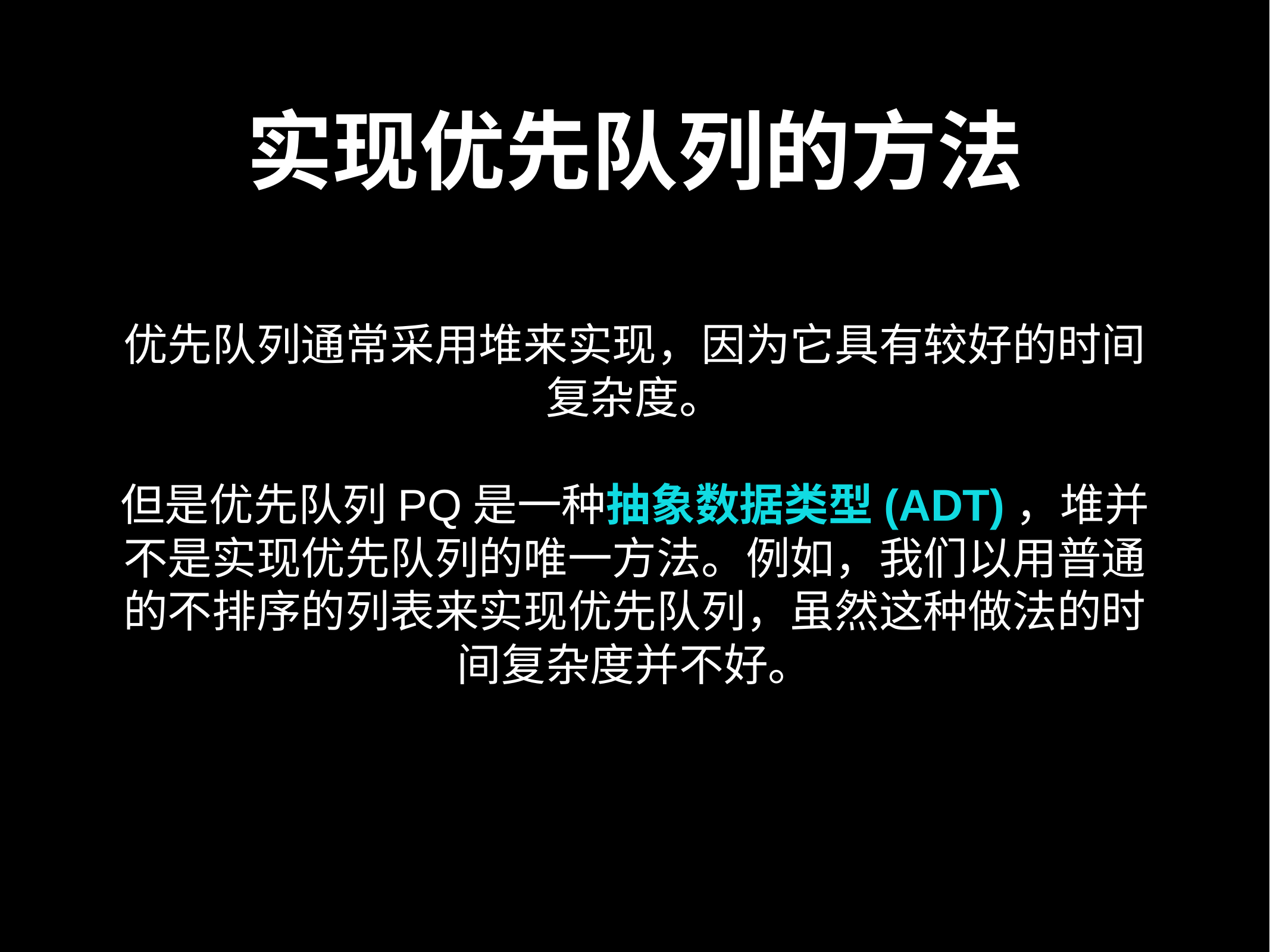

# 实现优先队列的方法
优先队列通常采用堆来实现，因为它具有较好的时间复杂度。

但是优先队列PQ是一种抽象数据类型(ADT)，堆并不是实现优先队列的唯一方法。例如，我们以用普通的不排序的列表来实现优先队列，虽然这种做法的时间复杂度并不好。